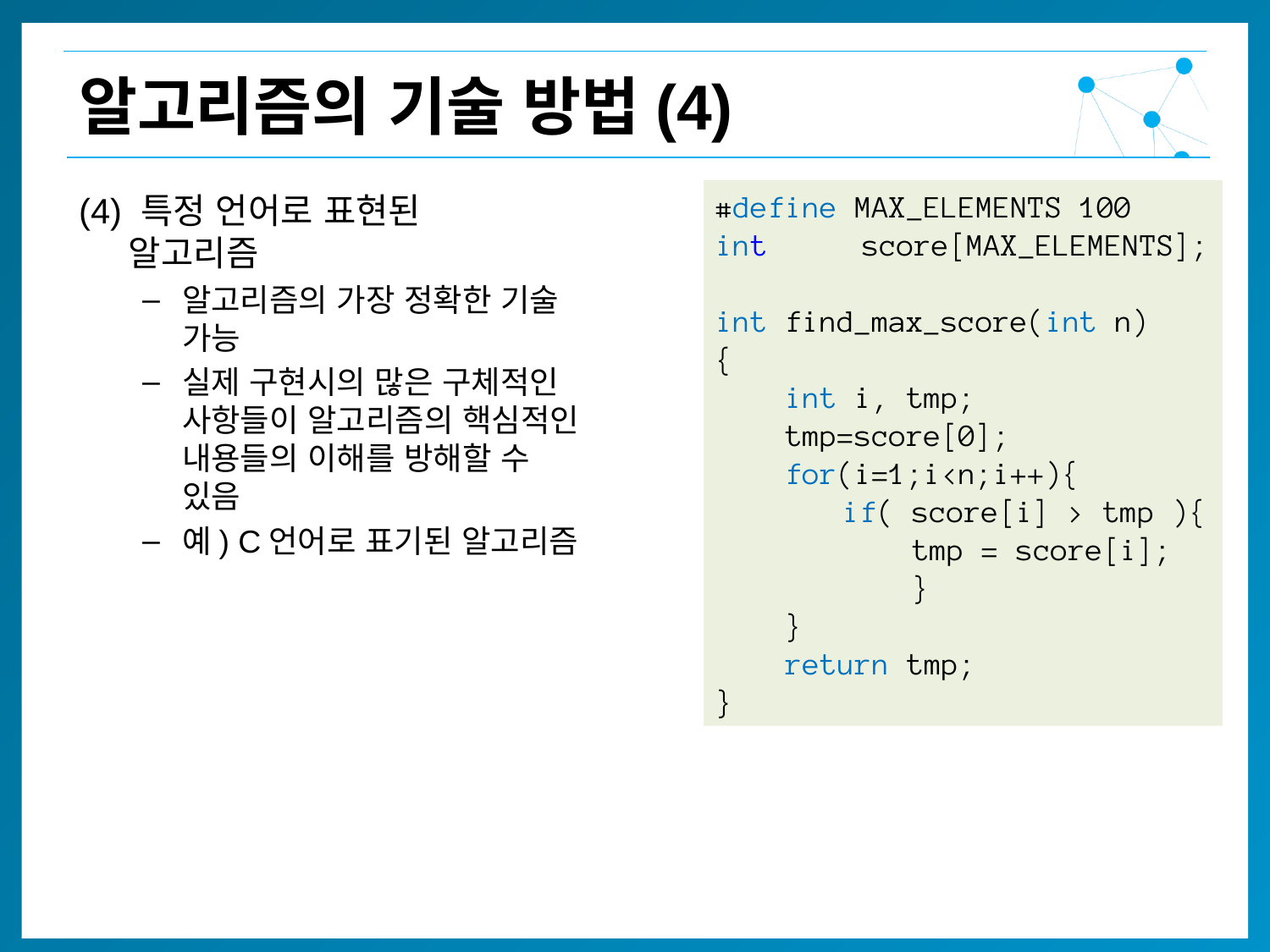

알고리즘의 기술 방법(4)
#define MAX_ELEMENTS 100
int score[MAX_ELEMENTS];
int find_max_score(int n)
{
    int i, tmp;
    tmp=score[0];
    for(i=1;i<n;i++){
	if( score[i] > tmp ){
	    tmp = score[i];
	    }
    }
    return tmp;
}
(4) 특정 언어로 표현된
     알고리즘
알고리즘의 가장 정확한 기술
가능
실제 구현시의 많은 구체적인
사항들이 알고리즘의 핵심적인 내용들의 이해를 방해할 수
있음
예) C언어로 표기된 알고리즘